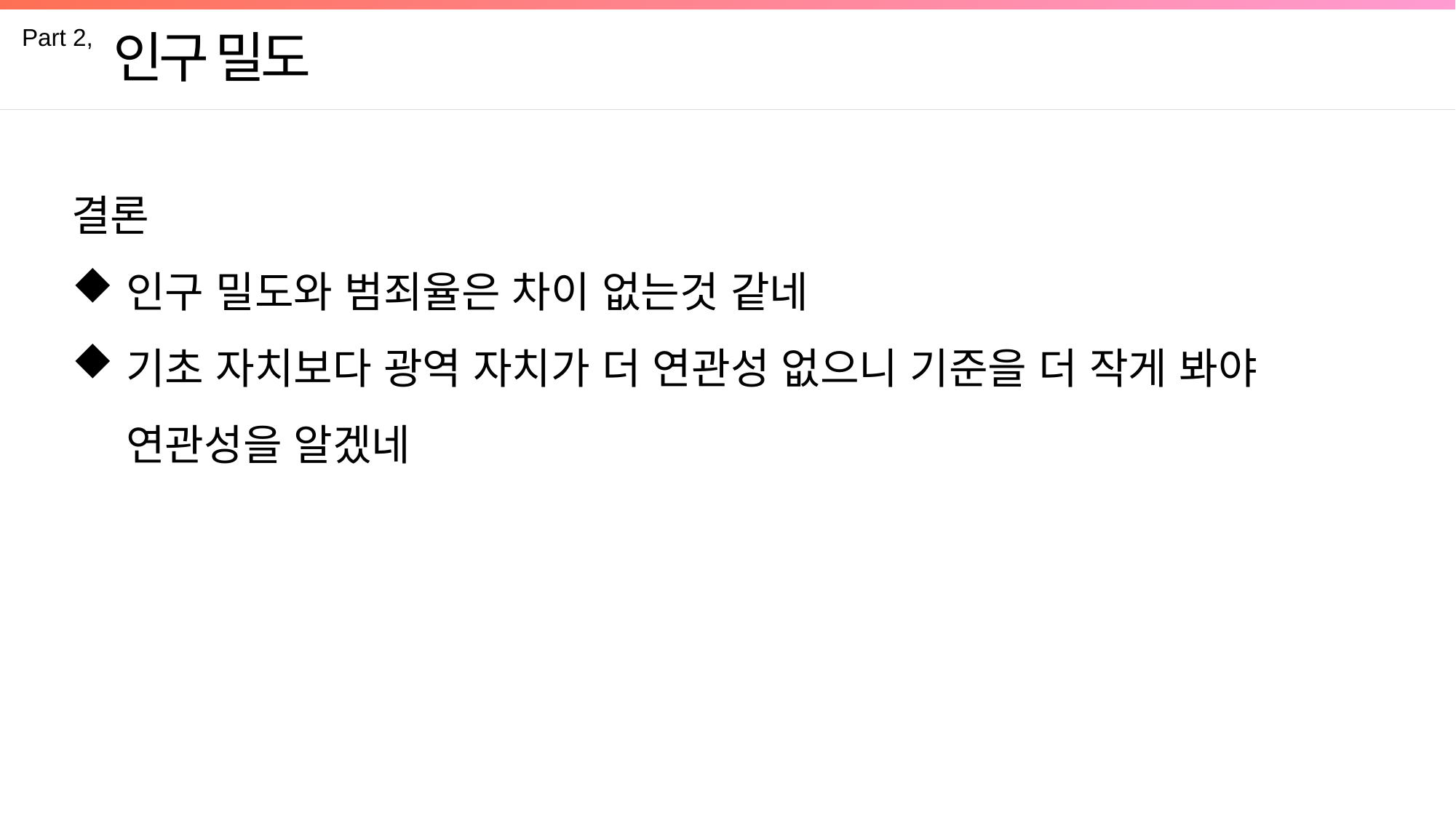

Part 2,
인구 밀도
결론
인구 밀도와 범죄율은 차이 없는것 같네
기초 자치보다 광역 자치가 더 연관성 없으니 기준을 더 작게 봐야 연관성을 알겠네